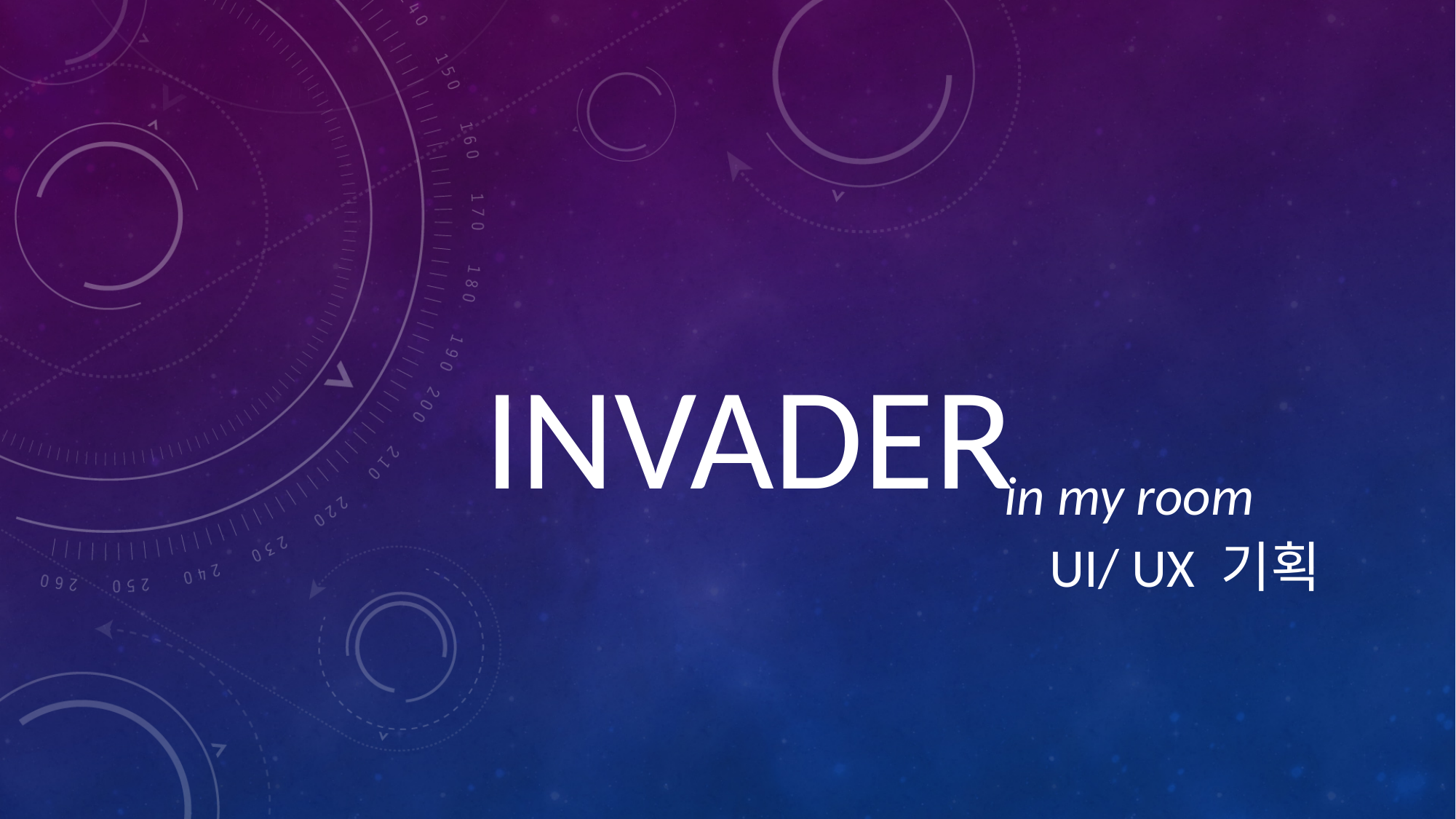

# INVADER
in my room
UI/ UX 기획